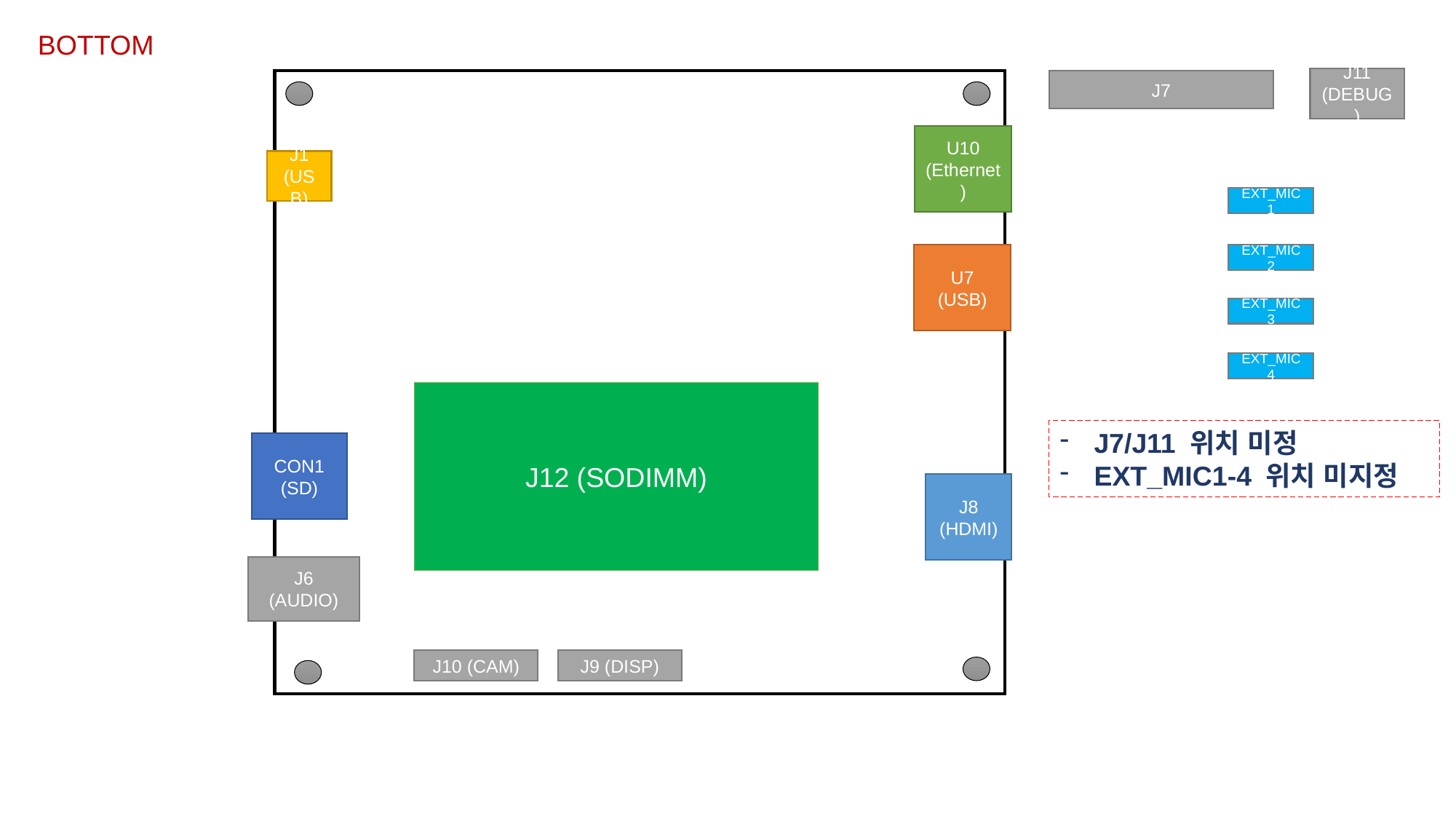

BOTTOM
J11
(DEBUG)

J7

U10
(Ethernet)
J1
(USB)
EXT_MIC1
U7
(USB)
EXT_MIC2
EXT_MIC3
EXT_MIC4
J12 (SODIMM)
J7/J11 위치 미정
EXT_MIC1-4 위치 미지정
CON1
(SD)
J8
(HDMI)
J6 (AUDIO)
J10 (CAM)
J9 (DISP)